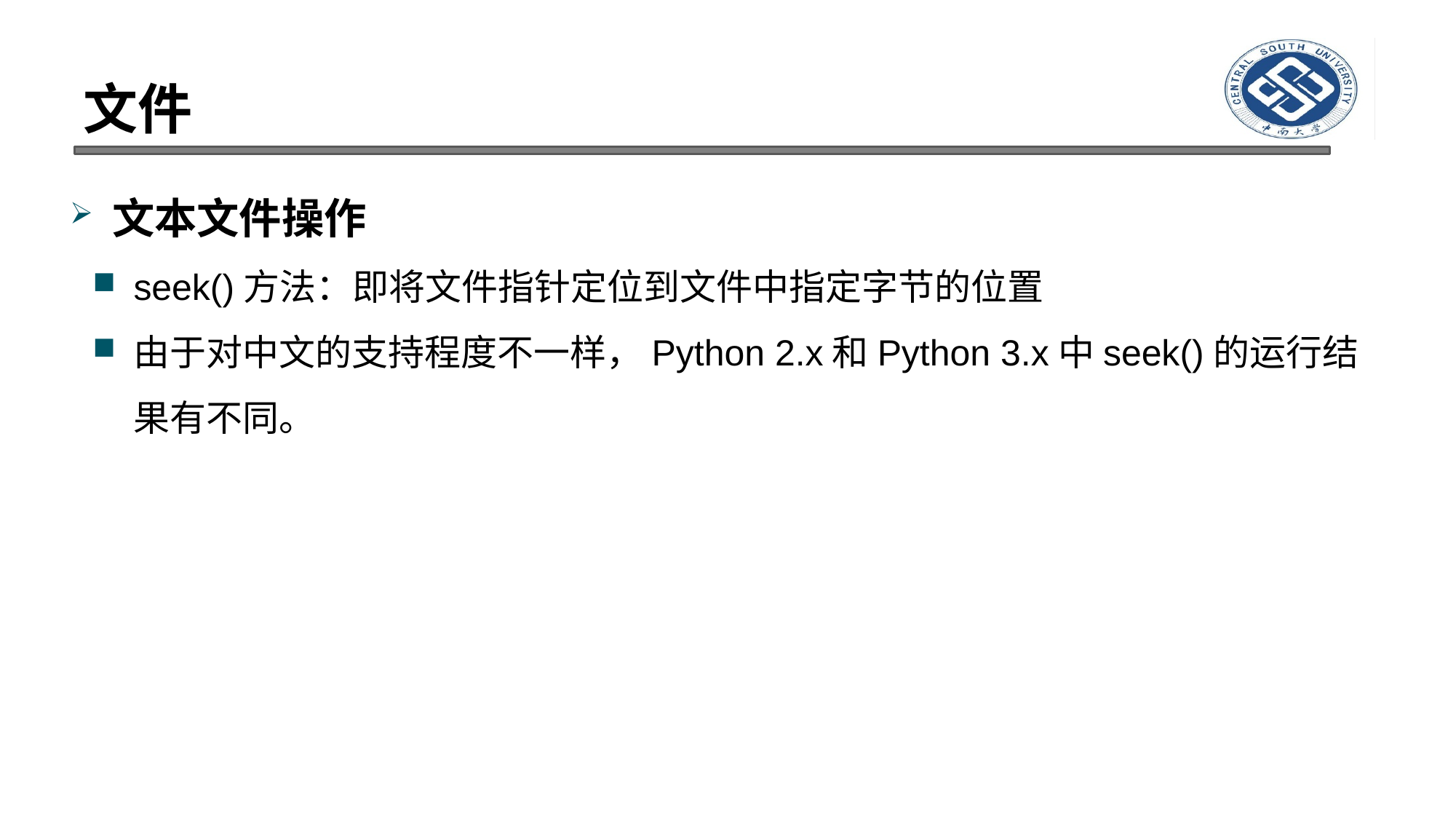

# 文件
文本文件操作
seek()方法：即将文件指针定位到文件中指定字节的位置
由于对中文的支持程度不一样，Python 2.x和Python 3.x中seek()的运行结果有不同。